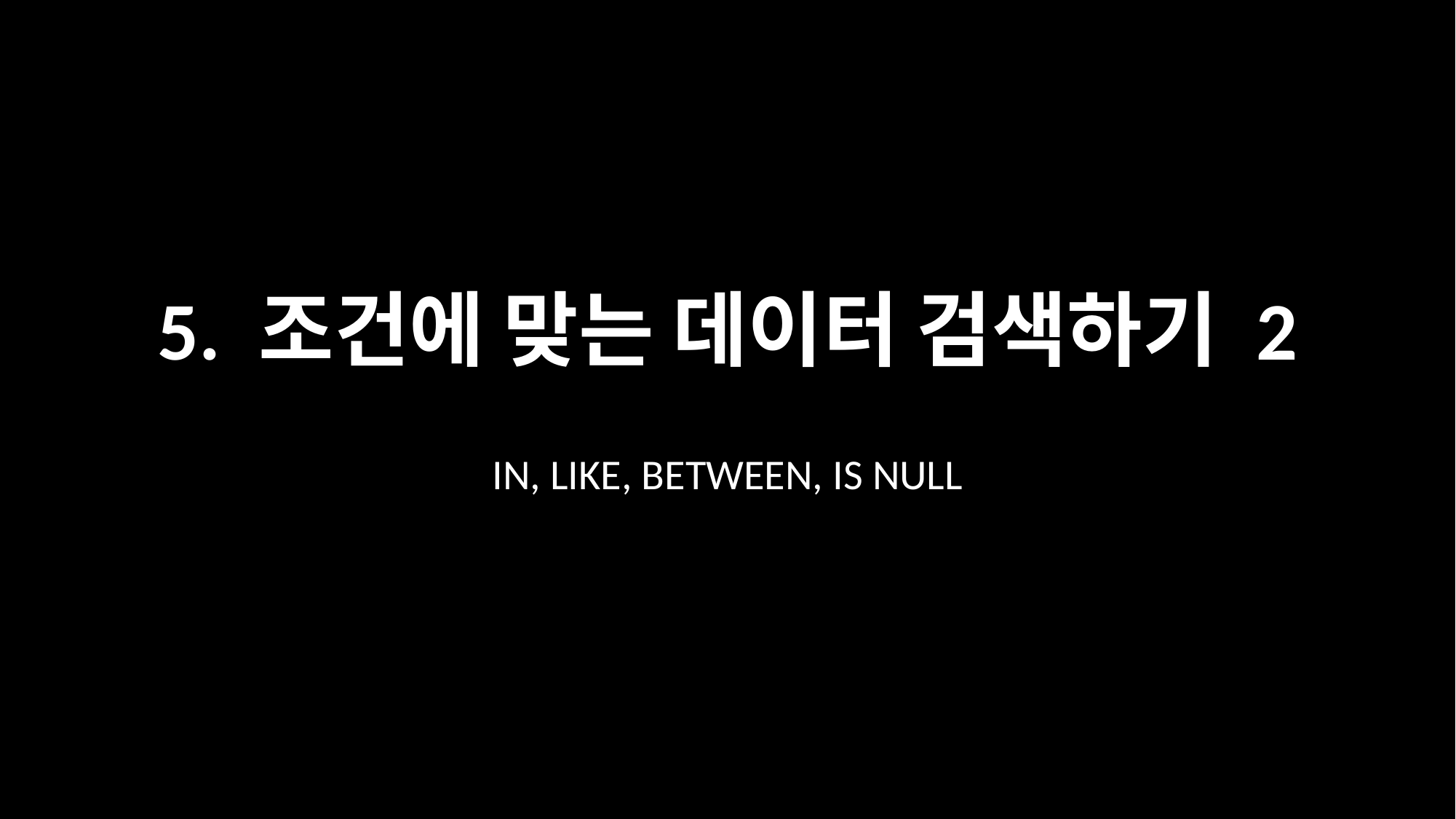

# 5. 조건에 맞는 데이터 검색하기 2
IN, LIKE, BETWEEN, IS NULL